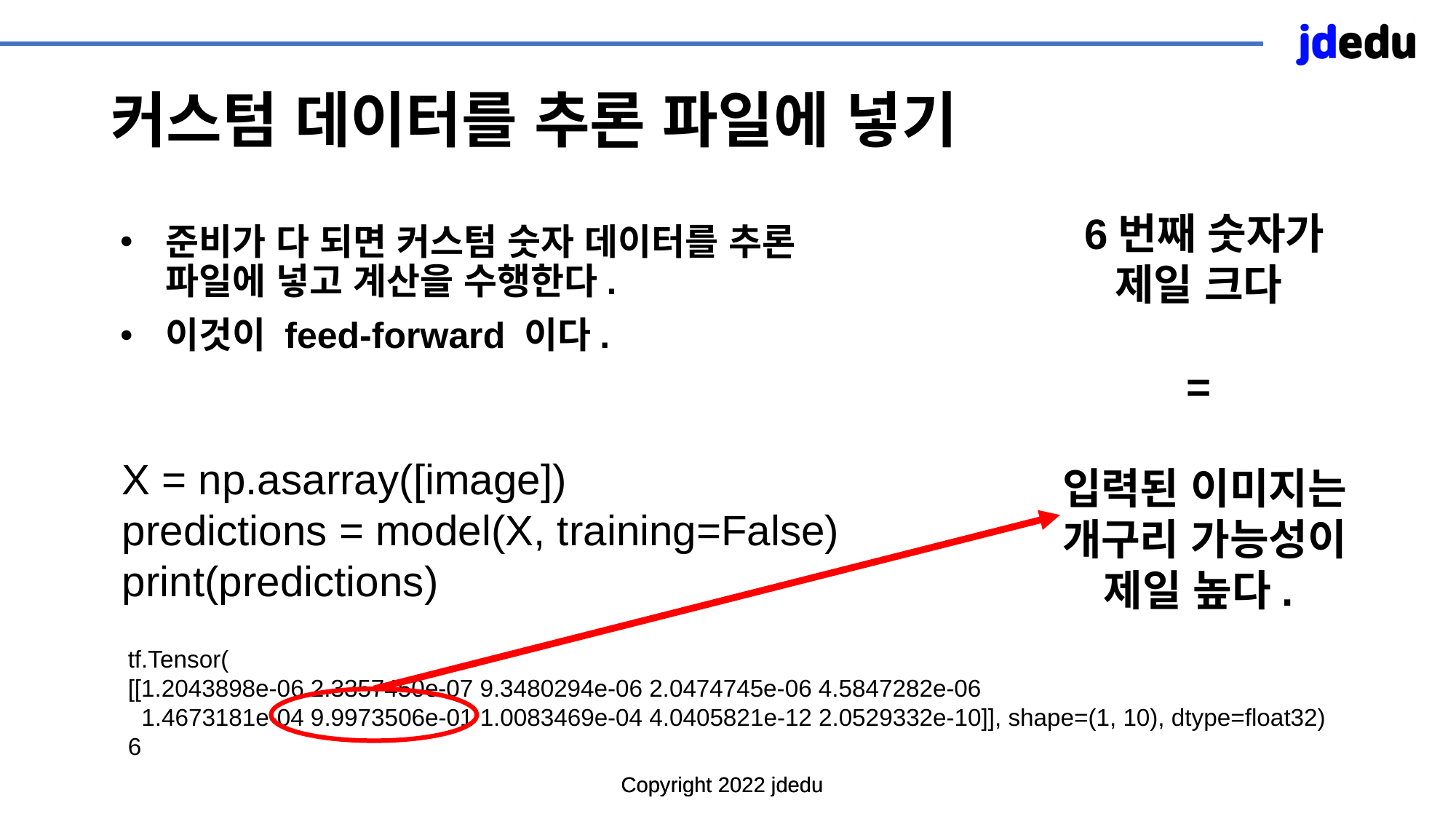

# 커스텀 데이터를 추론 파일에 넣기
6번째 숫자가 제일 크다

=

입력된 이미지는 개구리 가능성이 제일 높다.
준비가 다 되면 커스텀 숫자 데이터를 추론 파일에 넣고 계산을 수행한다.
이것이 feed-forward 이다.
X = np.asarray([image])
predictions = model(X, training=False)
print(predictions)
tf.Tensor(
[[1.2043898e-06 2.3357450e-07 9.3480294e-06 2.0474745e-06 4.5847282e-06
  1.4673181e-04 9.9973506e-01 1.0083469e-04 4.0405821e-12 2.0529332e-10]], shape=(1, 10), dtype=float32)
6